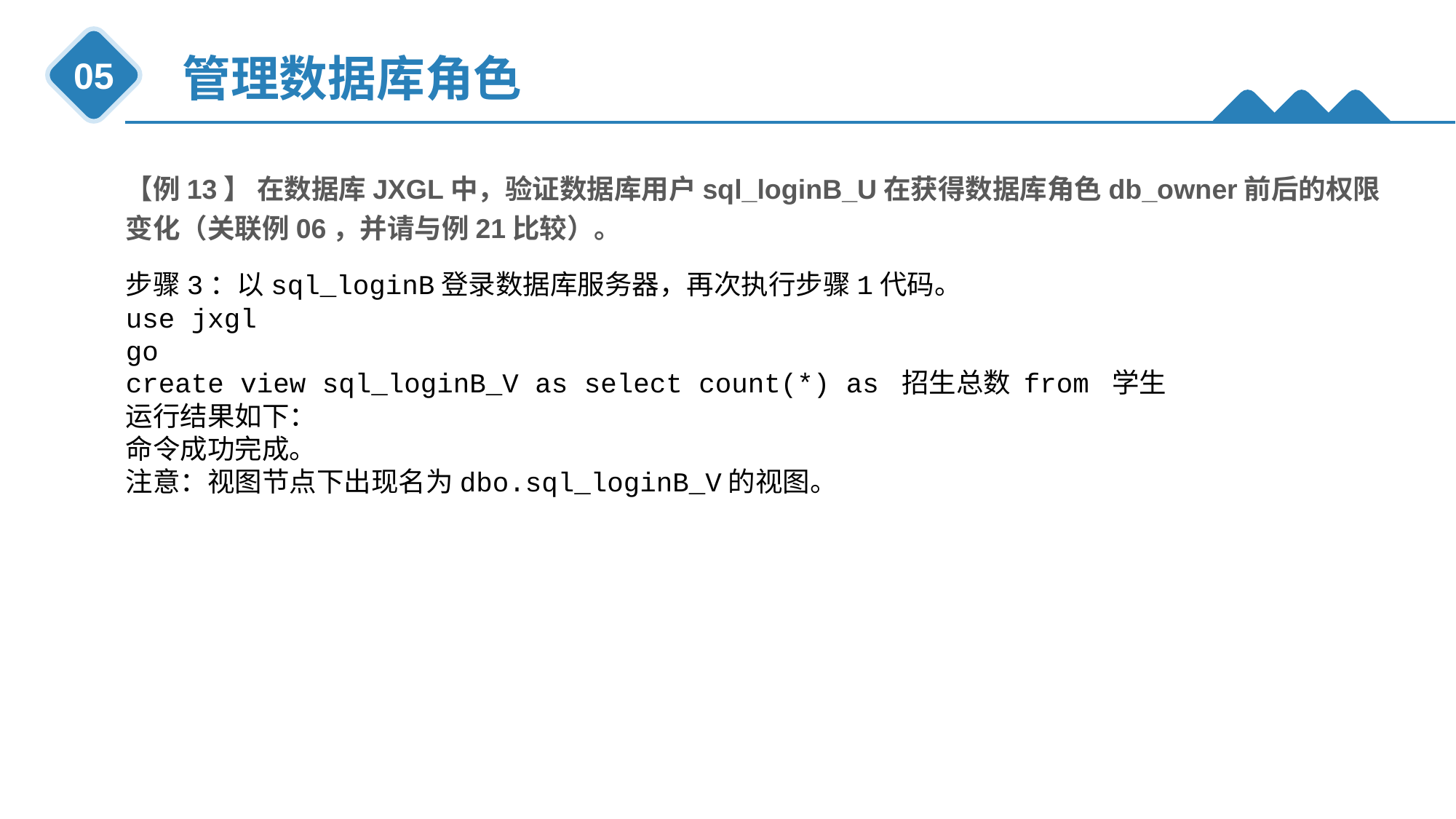

管理数据库角色
05

【例13】 在数据库JXGL中，验证数据库用户sql_loginB_U在获得数据库角色db_owner前后的权限变化（关联例06，并请与例21比较）。
步骤3：以sql_loginB登录数据库服务器，再次执行步骤1代码。
use jxgl
go
create view sql_loginB_V as select count(*) as 招生总数 from 学生
运行结果如下：
命令成功完成。
注意：视图节点下出现名为dbo.sql_loginB_V的视图。